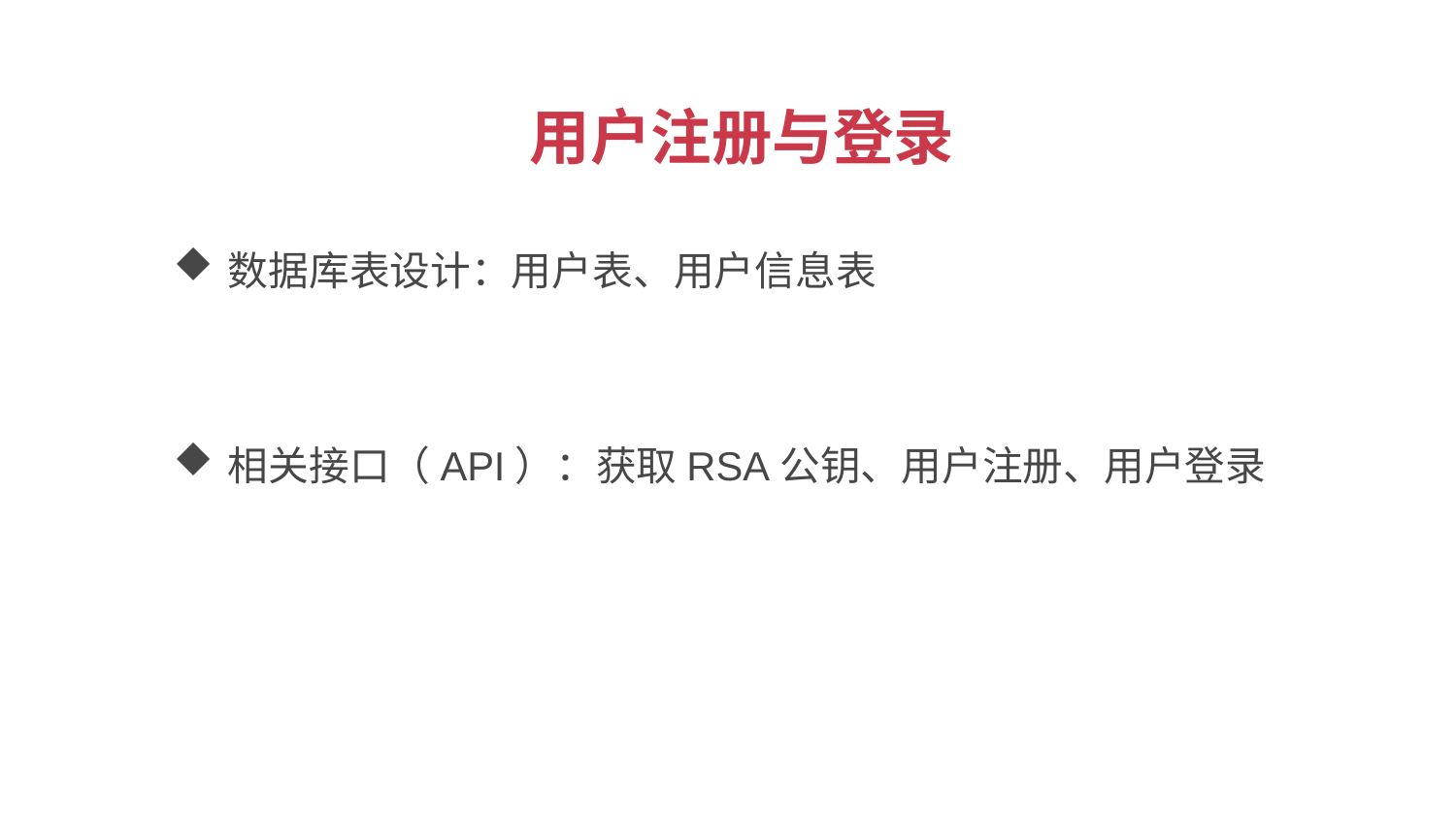

用户注册与登录

数据库表设计：用户表、用户信息表
相关接口（API）：获取RSA公钥、用户注册、用户登录